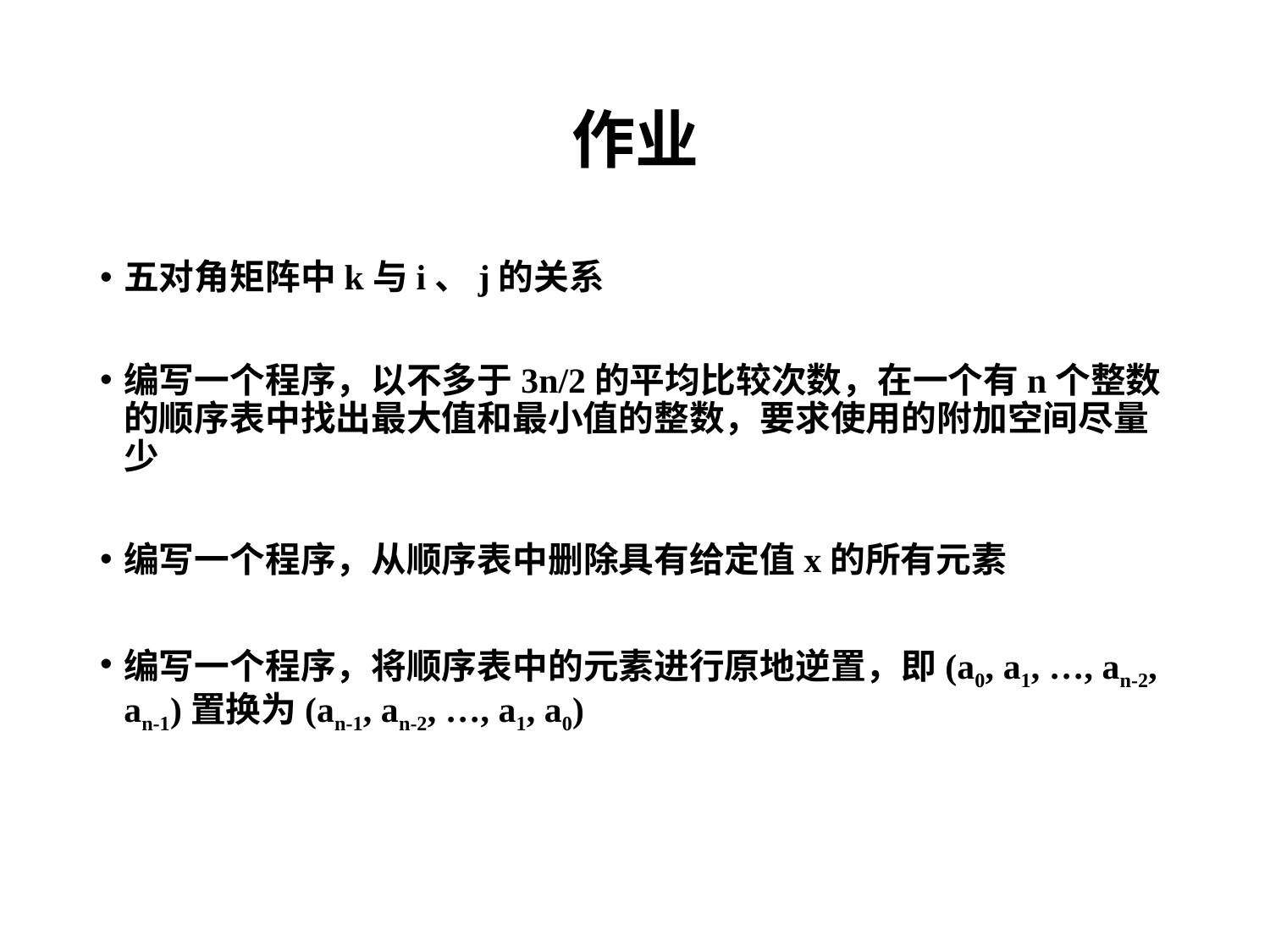

# 作业
五对角矩阵中k与i、j的关系

编写一个程序，以不多于3n/2的平均比较次数，在一个有n个整数的顺序表中找出最大值和最小值的整数，要求使用的附加空间尽量少

编写一个程序，从顺序表中删除具有给定值x的所有元素

编写一个程序，将顺序表中的元素进行原地逆置，即(a0, a1, …, an-2, an-1)置换为(an-1, an-2, …, a1, a0)